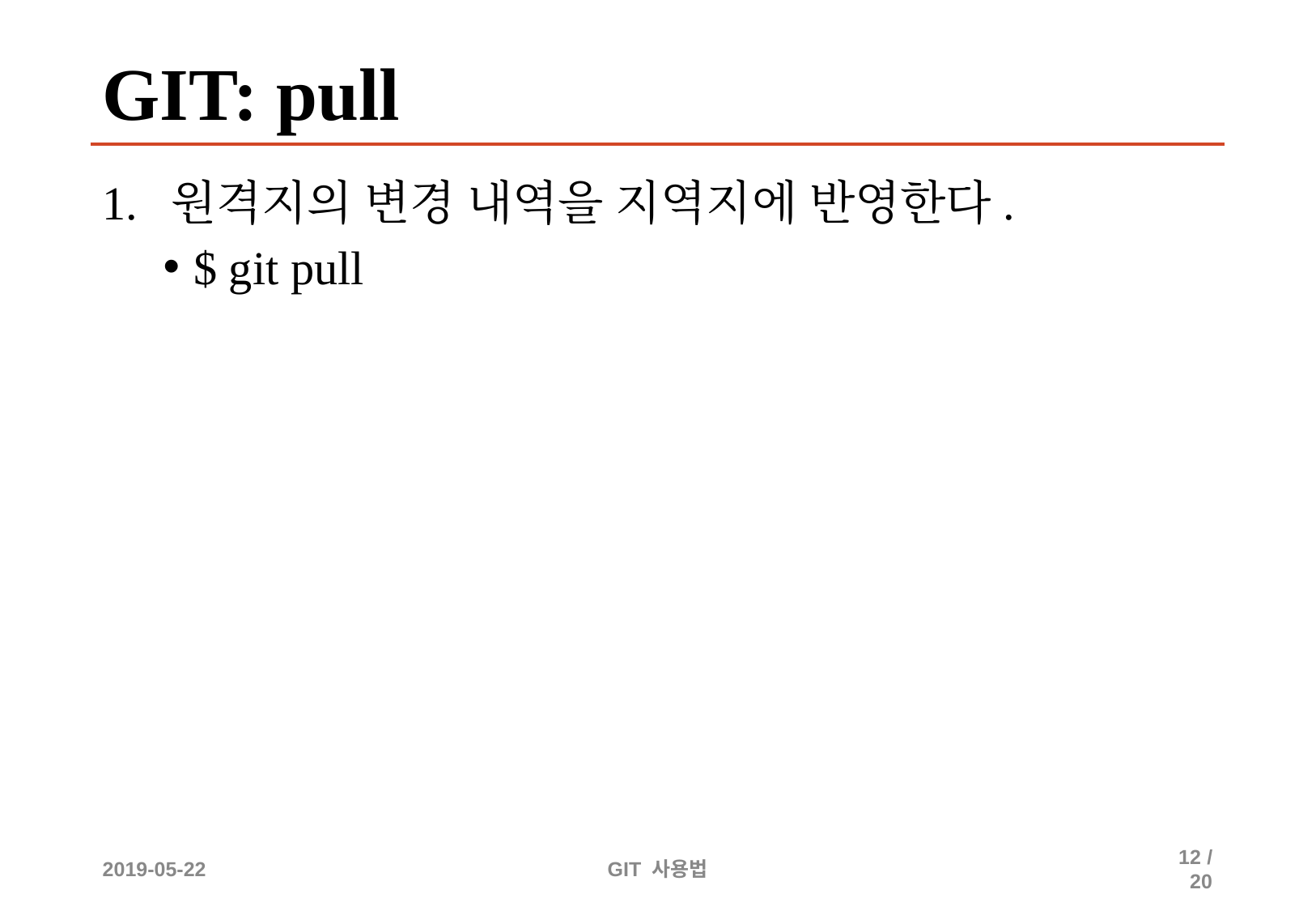

# GIT: pull
원격지의 변경 내역을 지역지에 반영한다.
$ git pull
2019-05-22
GIT 사용법
12 / 20